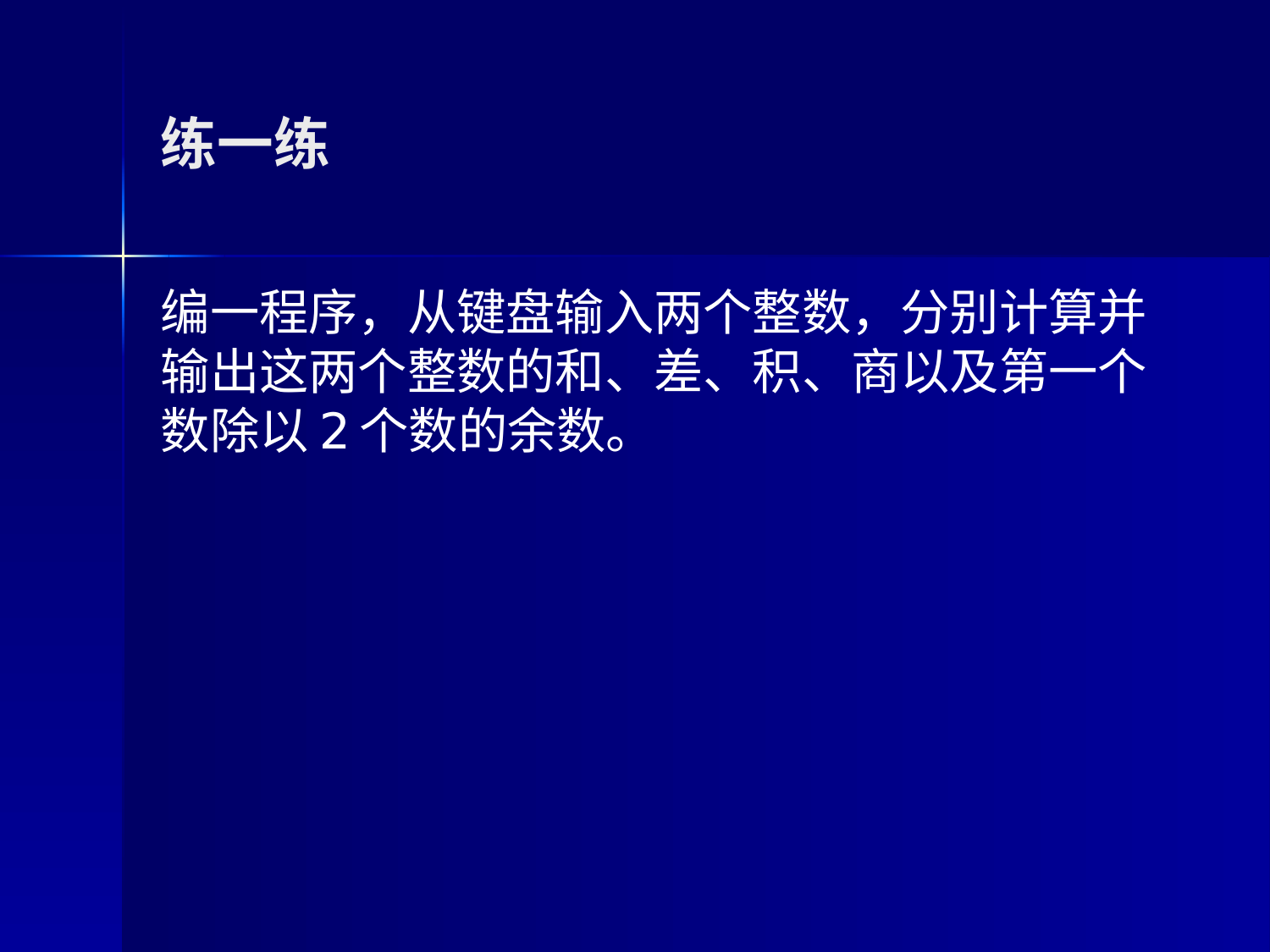

# 练一练
编一程序，从键盘输入两个整数，分别计算并输出这两个整数的和、差、积、商以及第一个数除以2个数的余数。